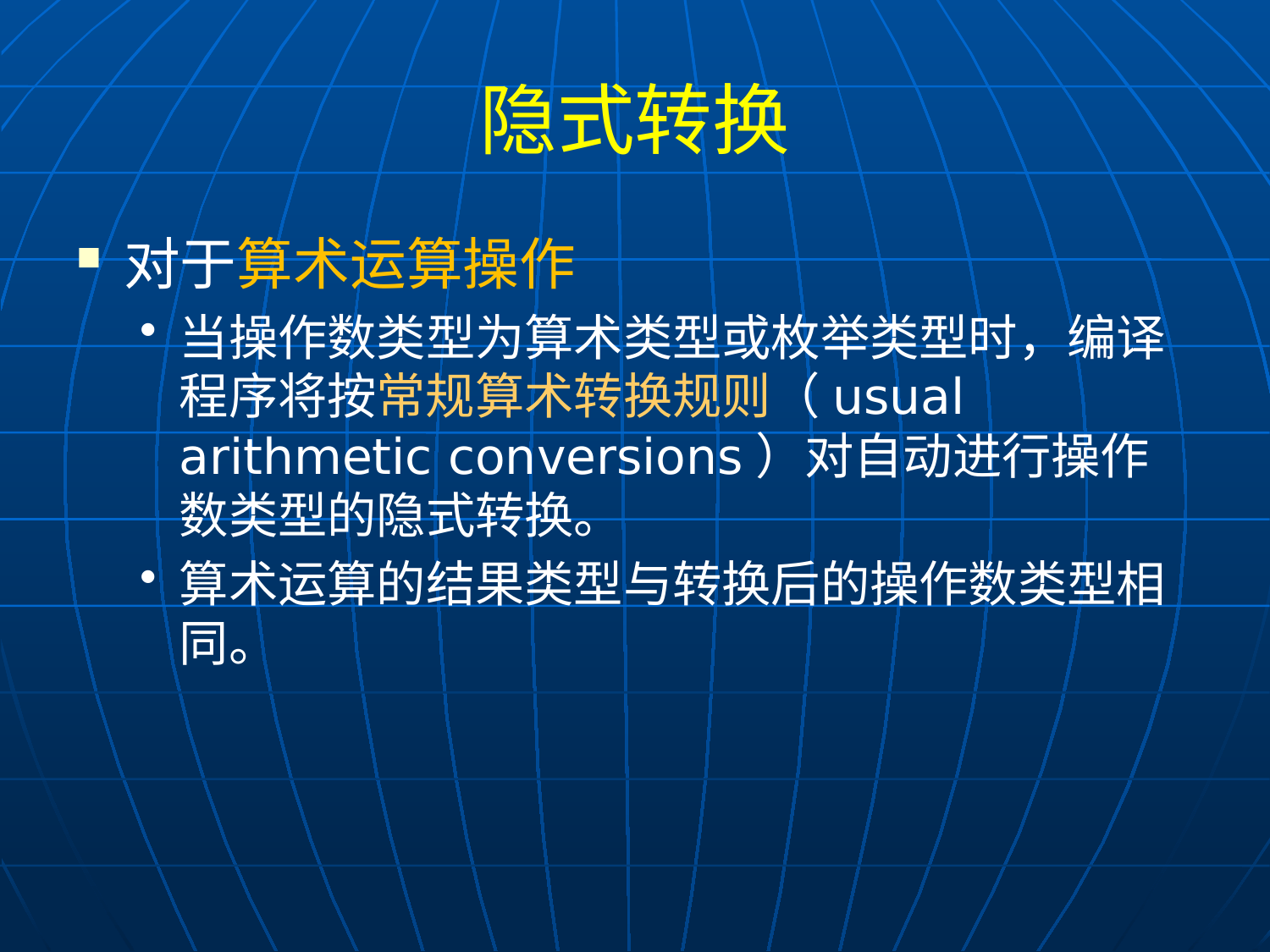

# 隐式转换
对于算术运算操作
当操作数类型为算术类型或枚举类型时，编译程序将按常规算术转换规则（usual arithmetic conversions）对自动进行操作数类型的隐式转换。
算术运算的结果类型与转换后的操作数类型相同。